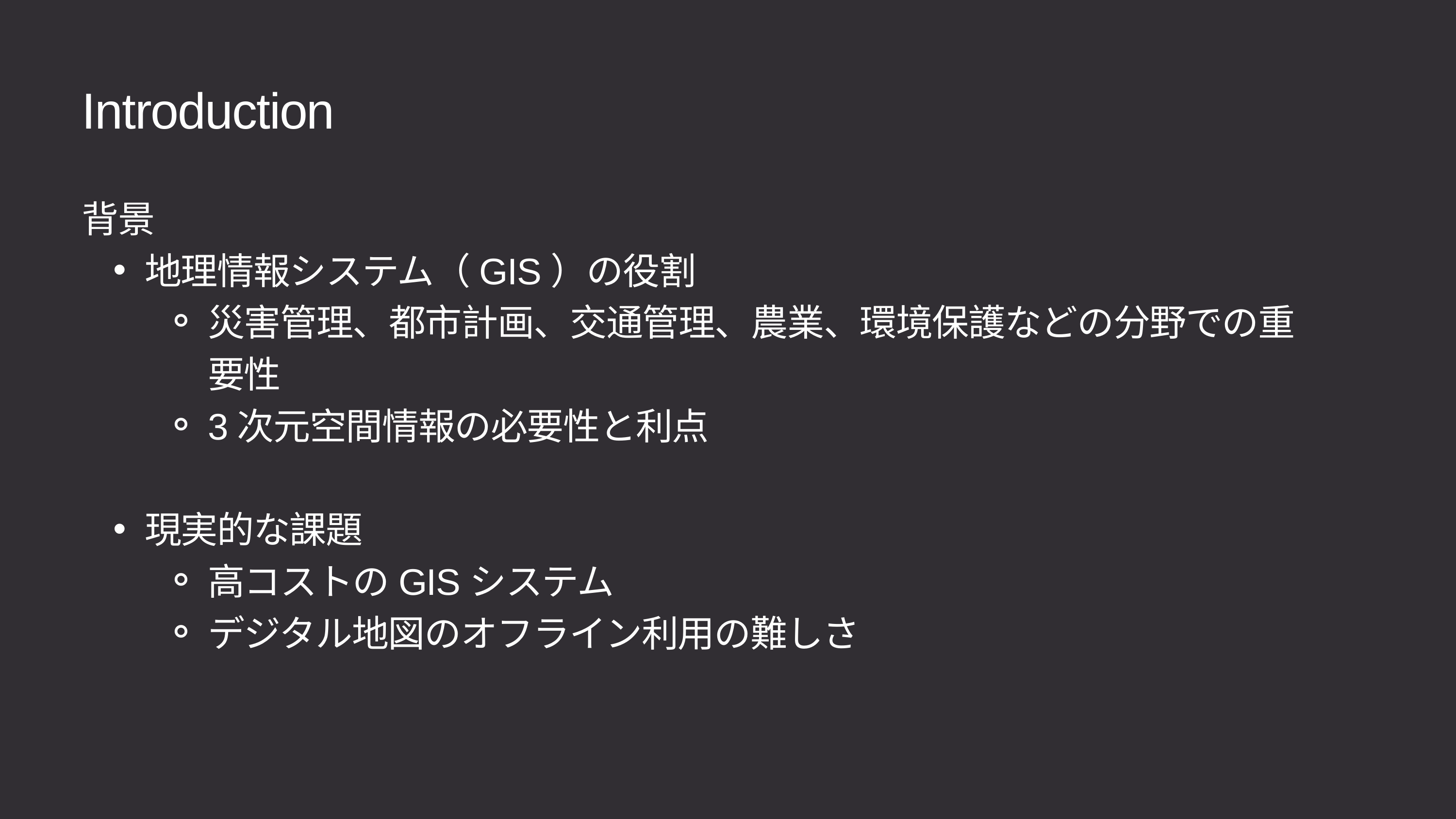

Introduction
背景
地理情報システム（GIS）の役割
災害管理、都市計画、交通管理、農業、環境保護などの分野での重要性
3次元空間情報の必要性と利点

現実的な課題
高コストのGISシステム
デジタル地図のオフライン利用の難しさ